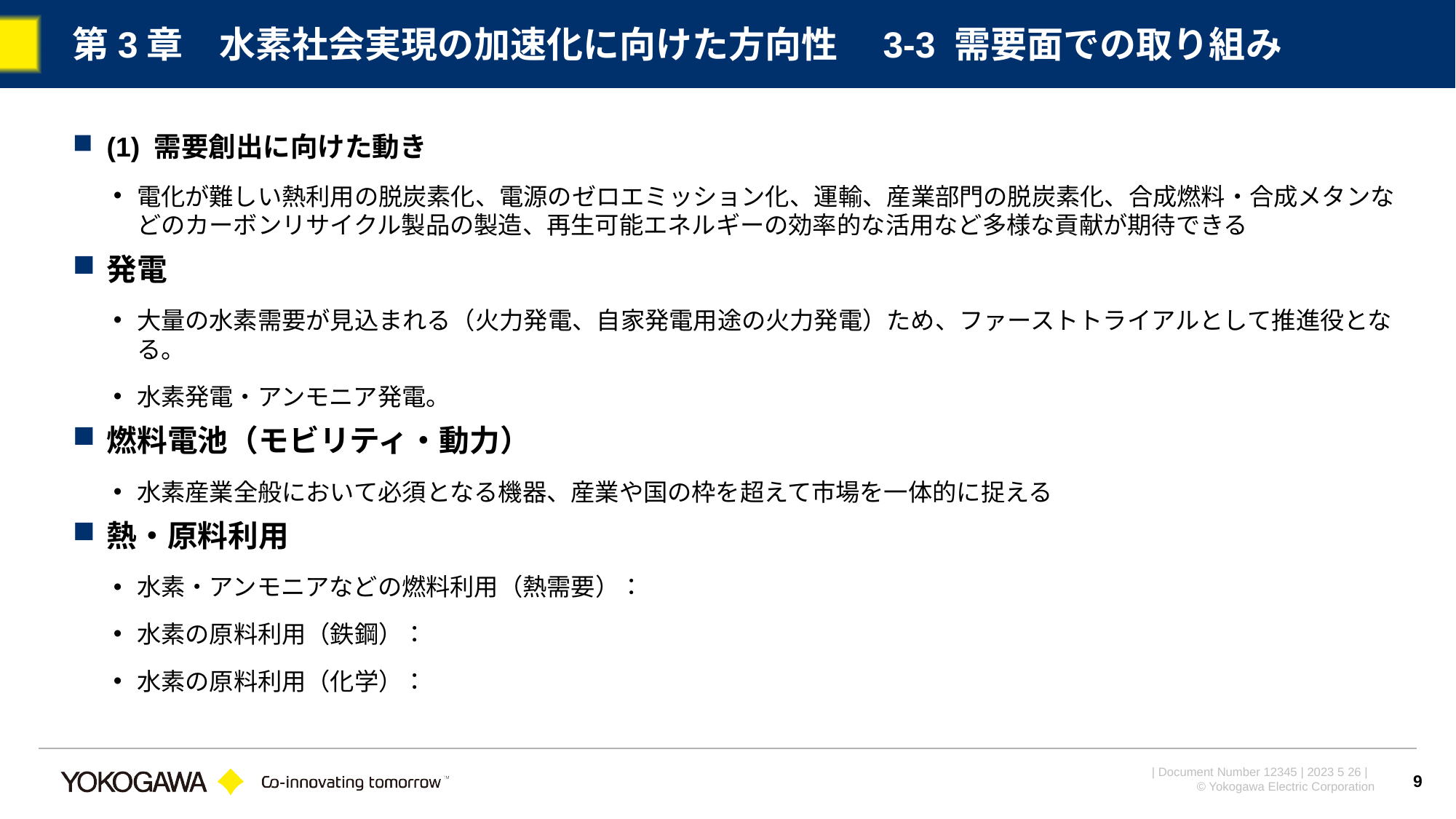

# 第3章　水素社会実現の加速化に向けた方向性　3-3 需要面での取り組み
(1) 需要創出に向けた動き
電化が難しい熱利用の脱炭素化、電源のゼロエミッション化、運輸、産業部門の脱炭素化、合成燃料・合成メタンなどのカーボンリサイクル製品の製造、再生可能エネルギーの効率的な活用など多様な貢献が期待できる
発電
大量の水素需要が見込まれる（火力発電、自家発電用途の火力発電）ため、ファーストトライアルとして推進役となる。
水素発電・アンモニア発電。
燃料電池（モビリティ・動力）
水素産業全般において必須となる機器、産業や国の枠を超えて市場を一体的に捉える
熱・原料利用
水素・アンモニアなどの燃料利用（熱需要）：
水素の原料利用（鉄鋼）：
水素の原料利用（化学）：
9